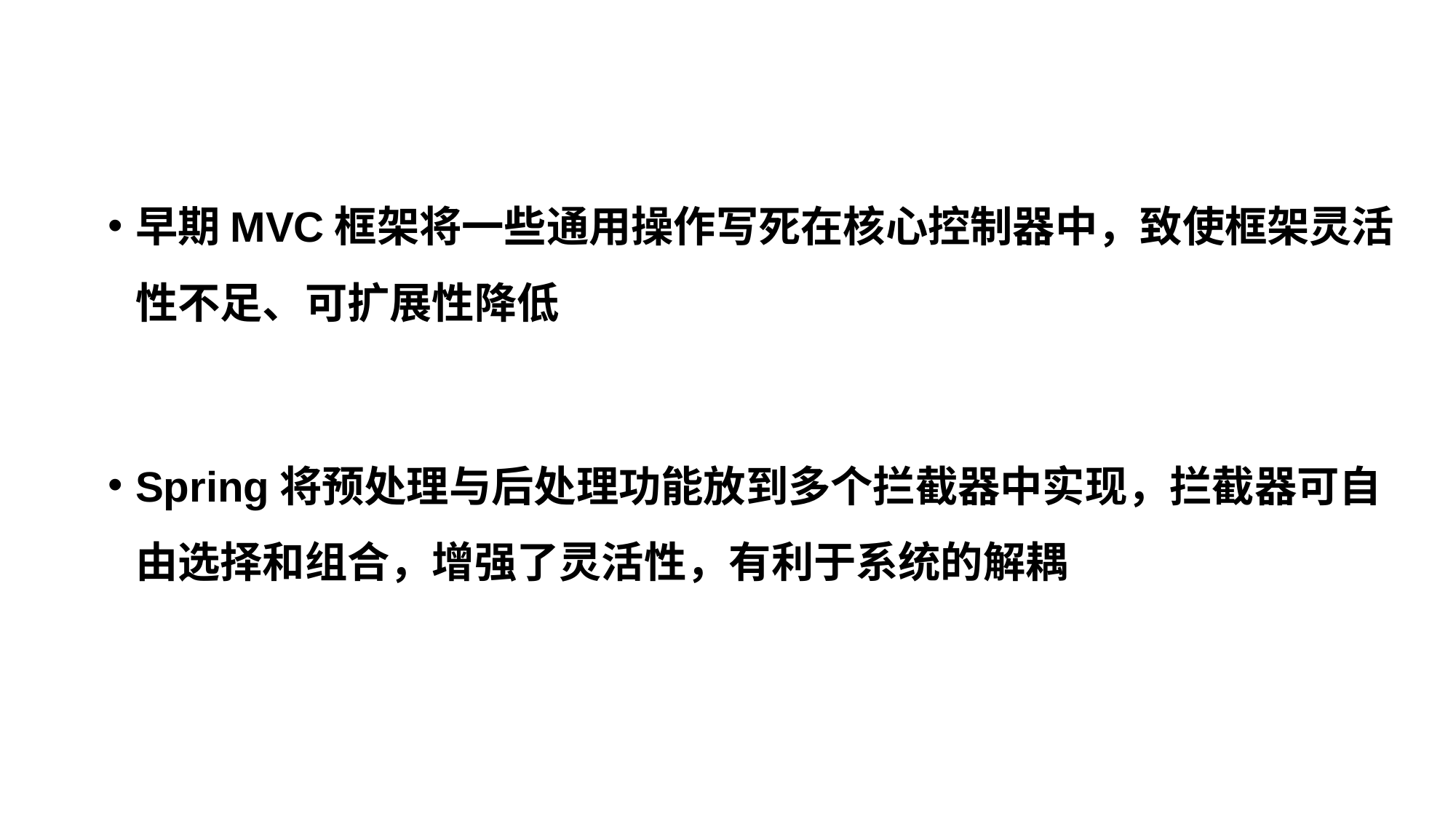

为什么需要拦截器
早期MVC框架将一些通用操作写死在核心控制器中，致使框架灵活性不足、可扩展性降低

Spring将预处理与后处理功能放到多个拦截器中实现，拦截器可自由选择和组合，增强了灵活性，有利于系统的解耦